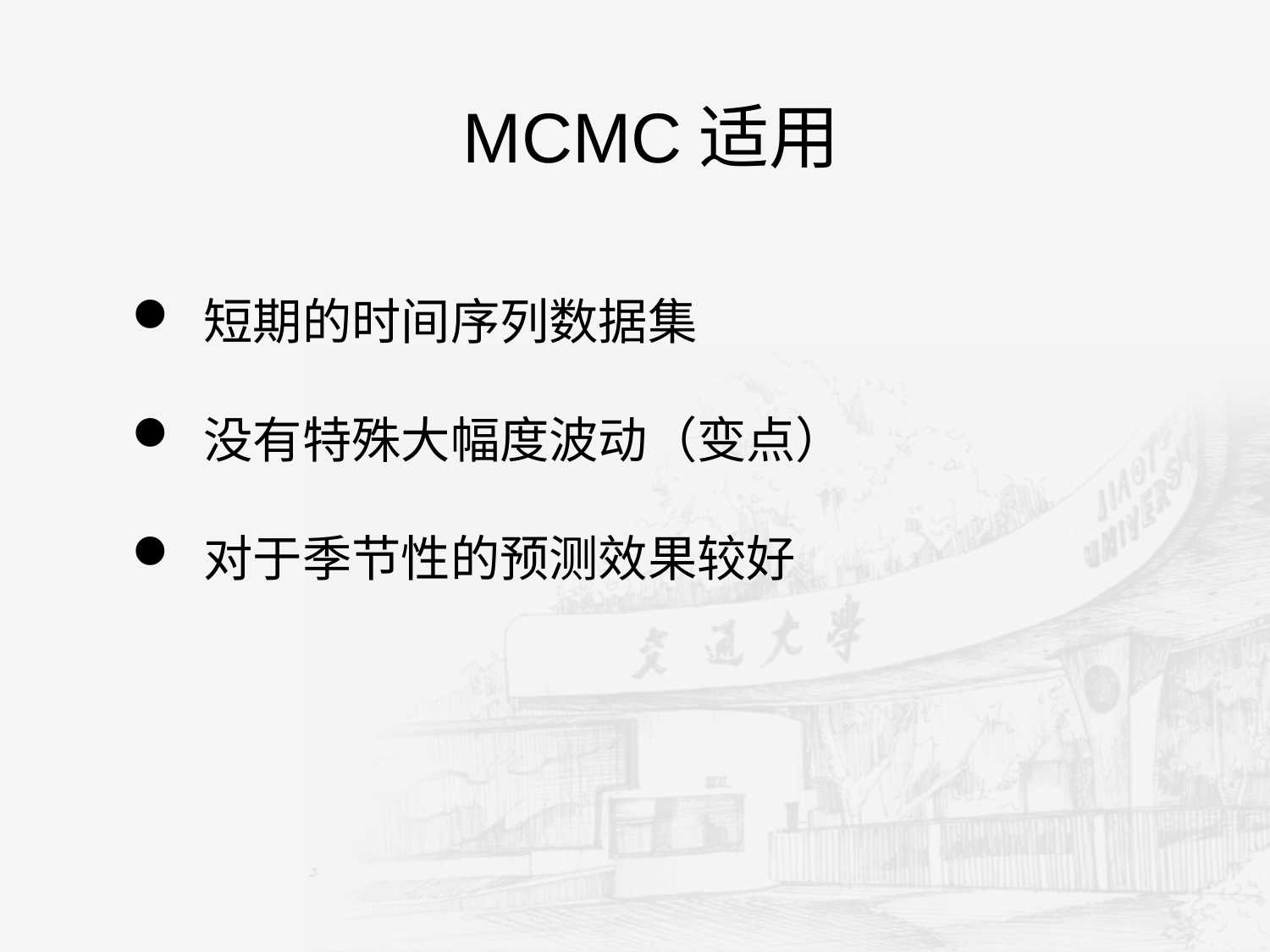

MCMC适用
 短期的时间序列数据集

 没有特殊大幅度波动（变点）

 对于季节性的预测效果较好